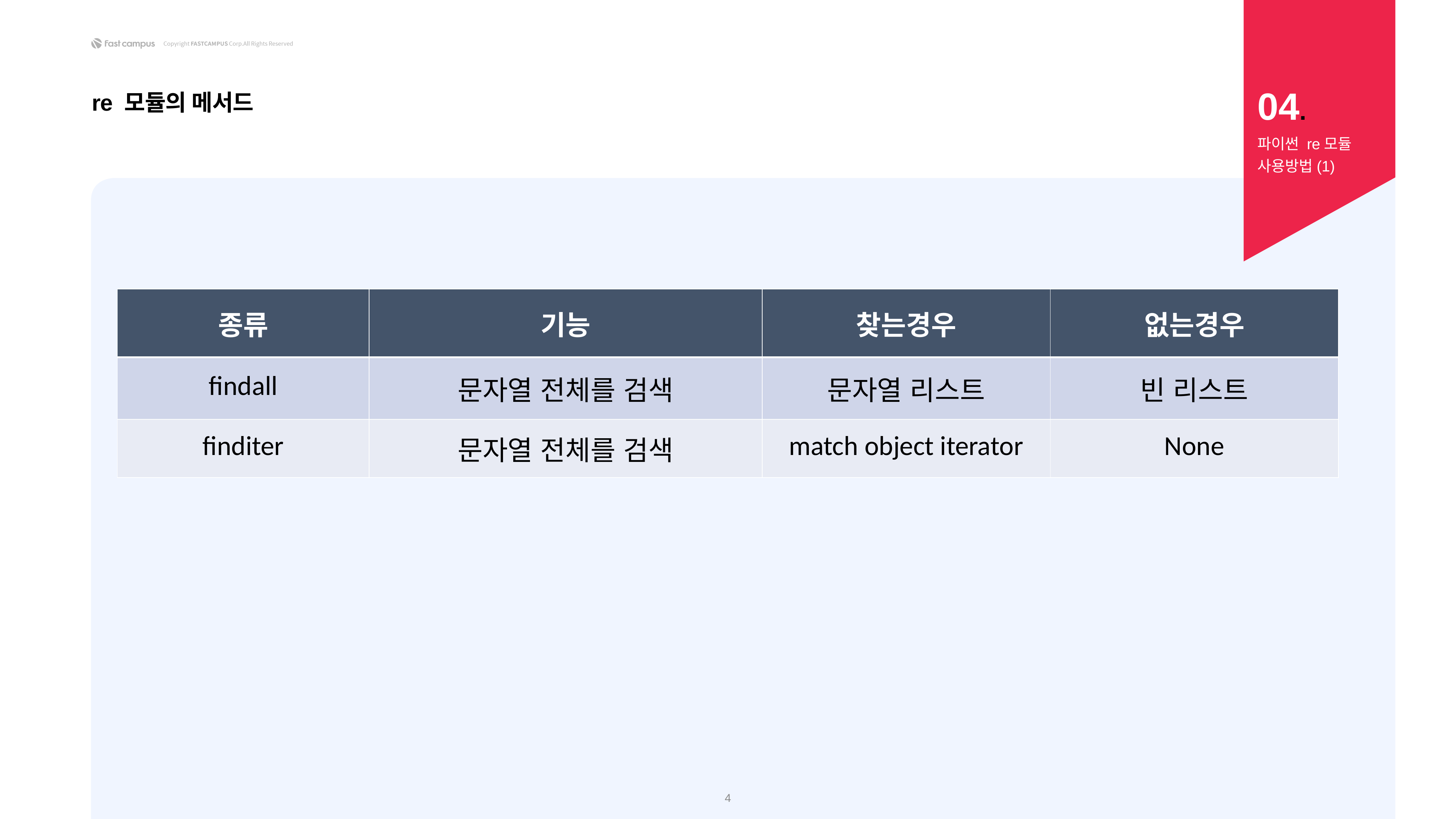

04.
re 모듈의 메서드
파이썬 re모듈
사용방법(1)
| 종류 | 기능 | 찾는경우 | 없는경우 |
| --- | --- | --- | --- |
| findall | 문자열 전체를 검색 | 문자열 리스트 | 빈 리스트 |
| finditer | 문자열 전체를 검색 | match object iterator | None |
4